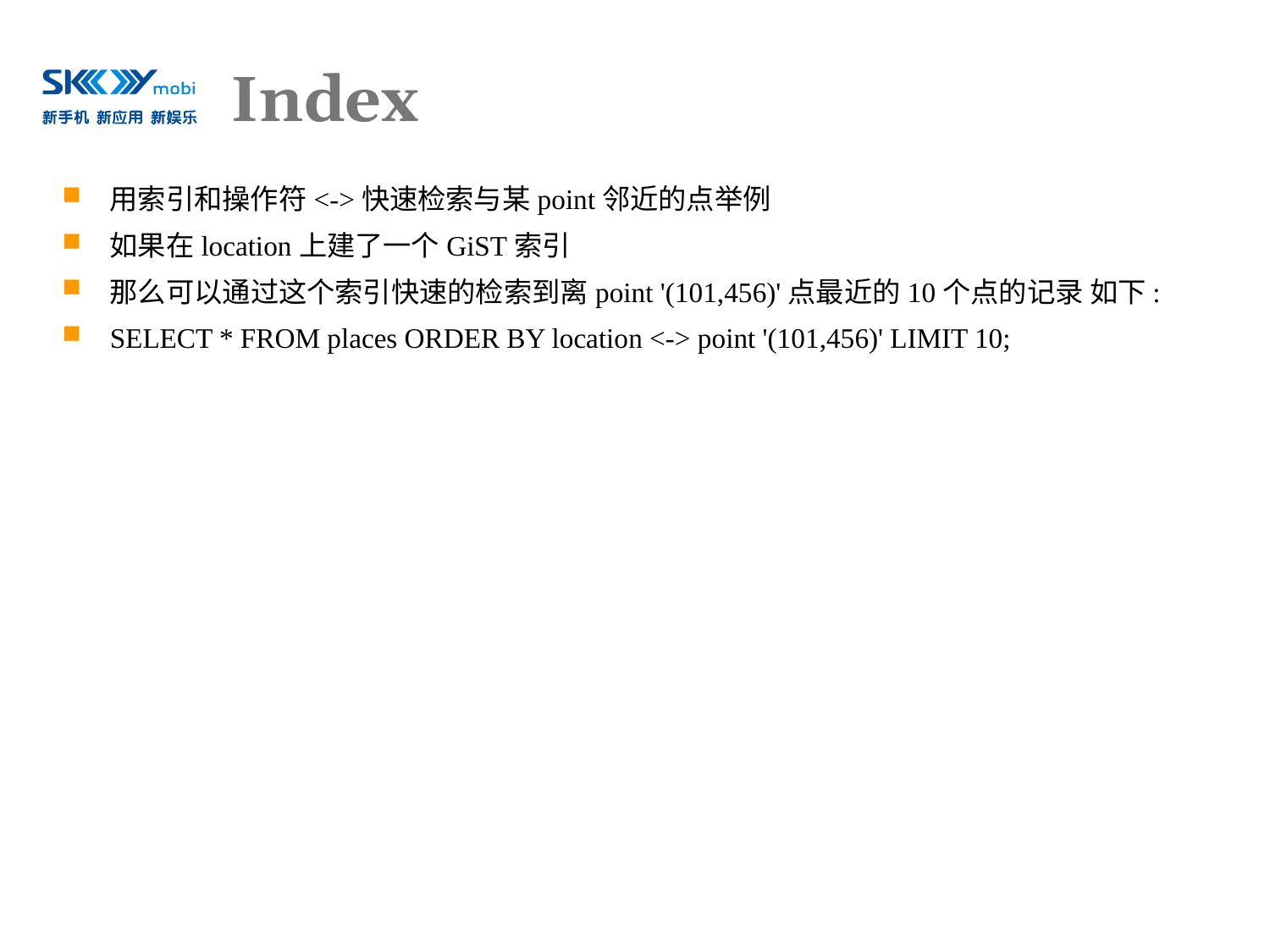

# Index
用索引和操作符<->快速检索与某point邻近的点举例
如果在location上建了一个GiST索引
那么可以通过这个索引快速的检索到离point '(101,456)'点最近的10个点的记录 如下:
SELECT * FROM places ORDER BY location <-> point '(101,456)' LIMIT 10;